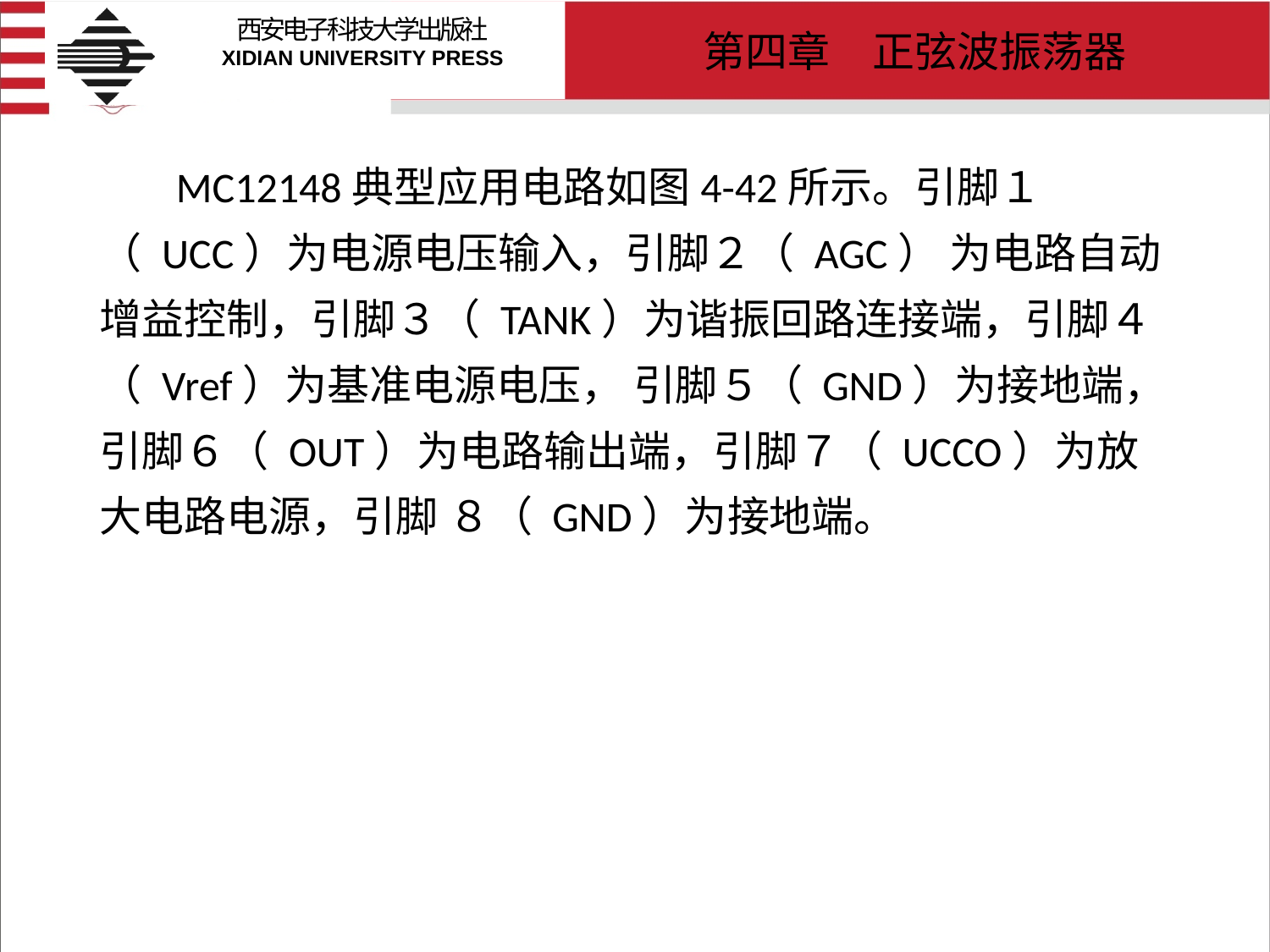

# MC12148典型应用电路如图4-42所示。引脚１（ UCC）为电源电压输入，引脚２（ AGC） 为电路自动增益控制，引脚３（ TANK）为谐振回路连接端，引脚４（ Vref）为基准电源电压， 引脚５（ GND）为接地端，引脚６（ OUT）为电路输出端，引脚７（ UCCO）为放大电路电源，引脚 ８（ GND）为接地端。